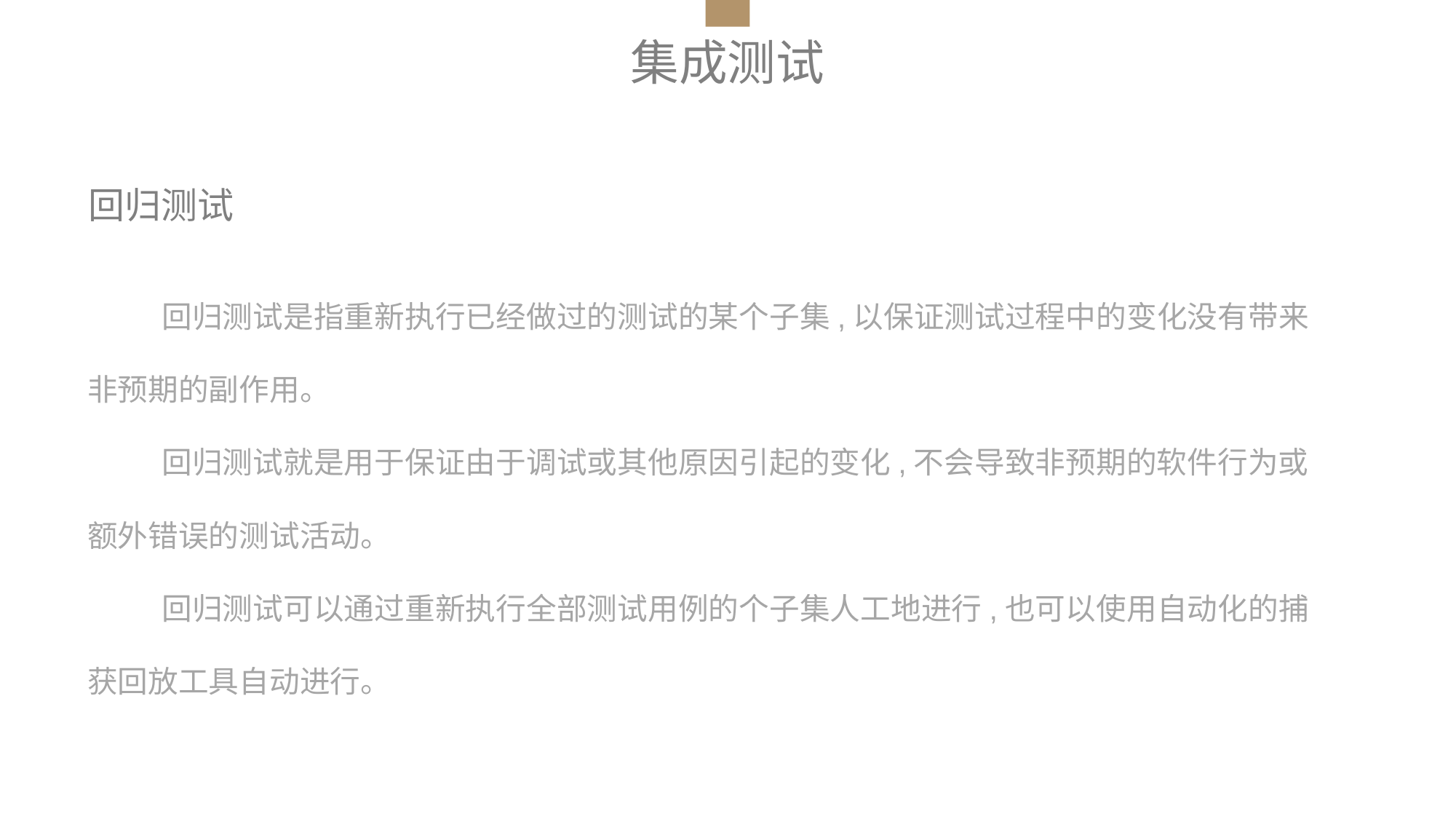

集成测试
回归测试
          回归测试是指重新执行已经做过的测试的某个子集,以保证测试过程中的变化没有带来非预期的副作用。
          回归测试就是用于保证由于调试或其他原因引起的变化,不会导致非预期的软件行为或额外错误的测试活动。
          回归测试可以通过重新执行全部测试用例的个子集人工地进行,也可以使用自动化的捕获回放工具自动进行。